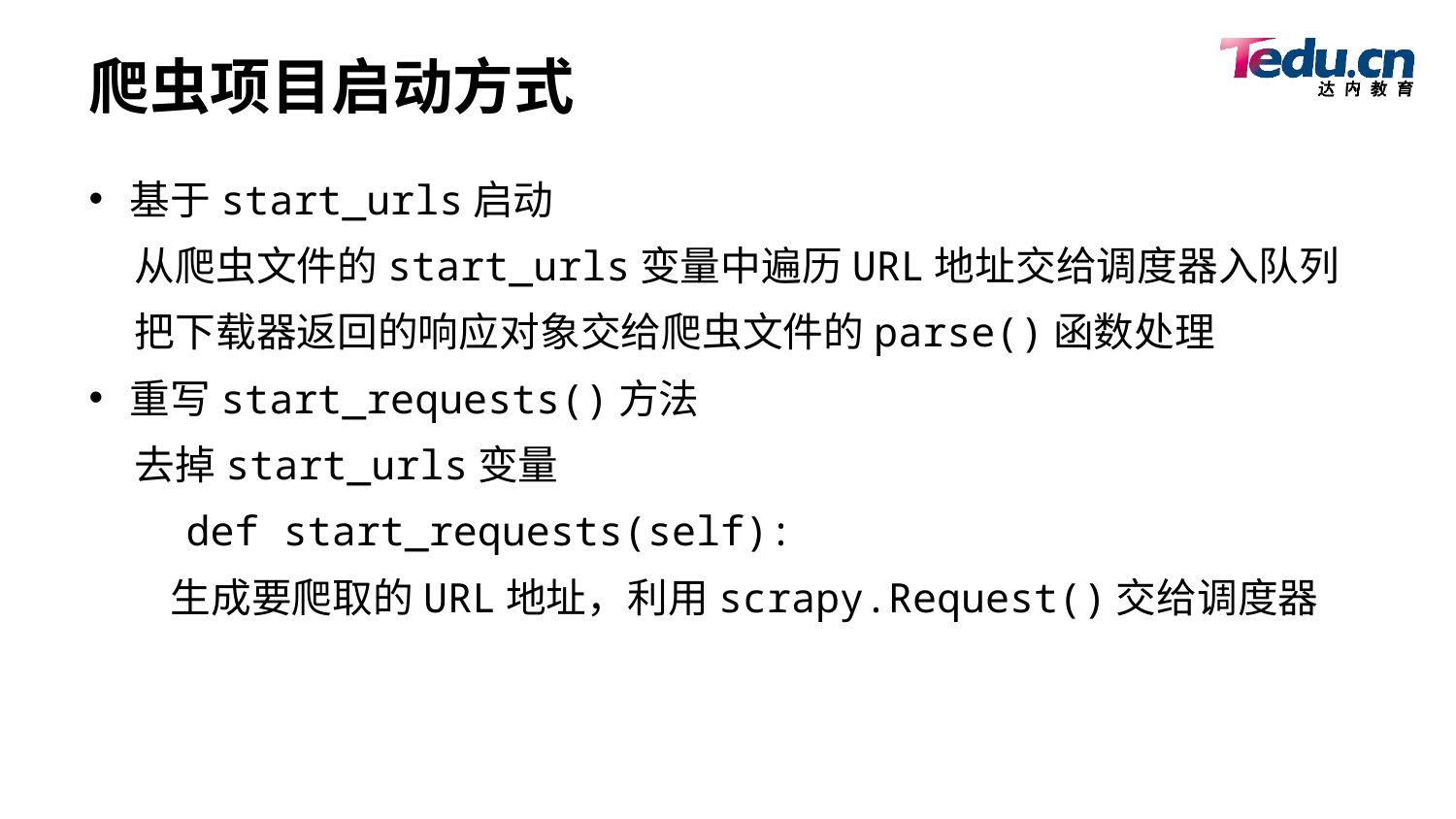

# 爬虫项目启动方式
基于start_urls启动
    从爬虫文件的start_urls变量中遍历URL地址交给调度器入队列
    把下载器返回的响应对象交给爬虫文件的parse()函数处理
重写start_requests()方法
    去掉start_urls变量
    def start_requests(self):
        生成要爬取的URL地址，利用scrapy.Request()交给调度器